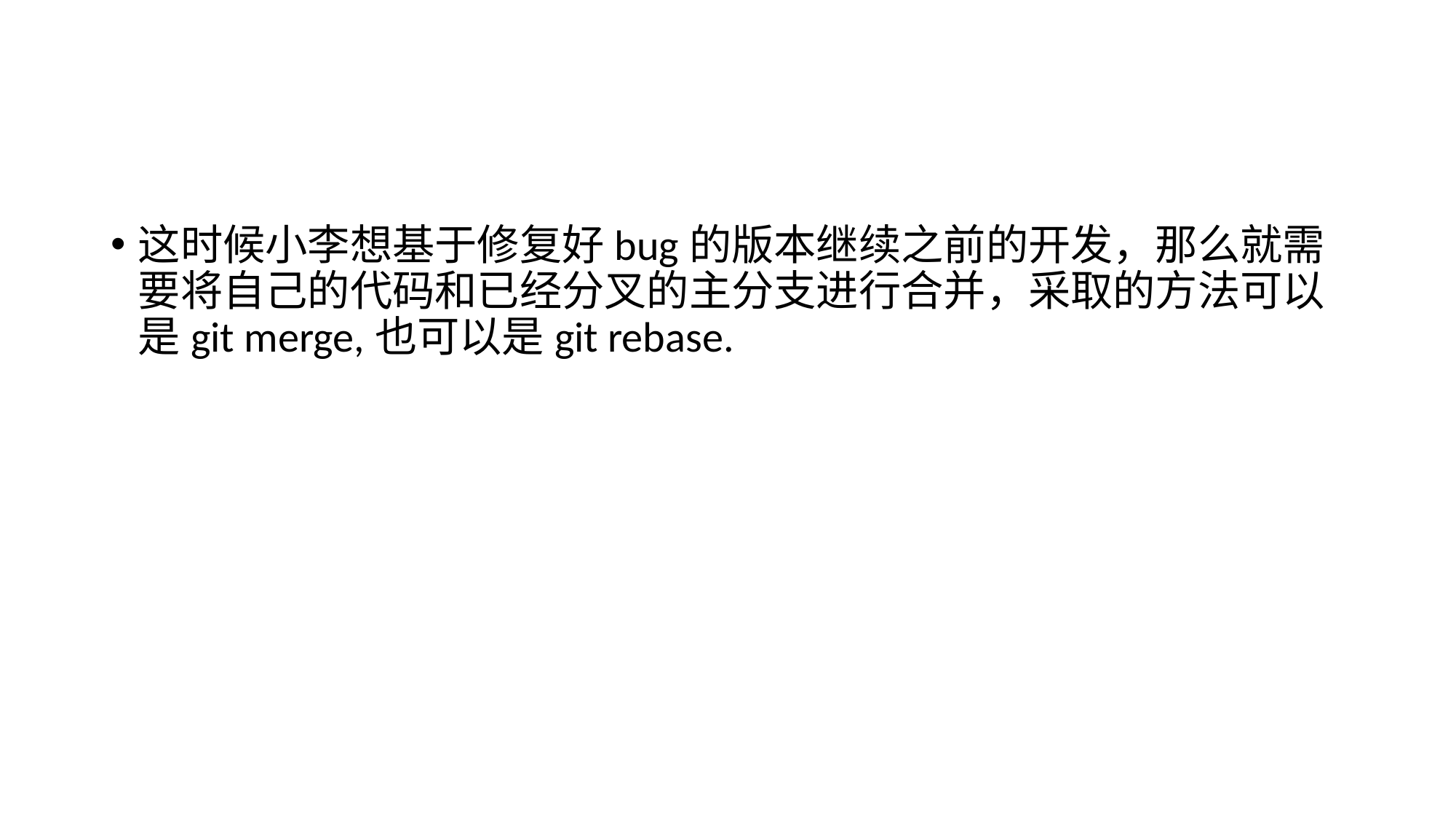

#
这时候小李想基于修复好bug的版本继续之前的开发，那么就需要将自己的代码和已经分叉的主分支进行合并，采取的方法可以是git merge,也可以是git rebase.